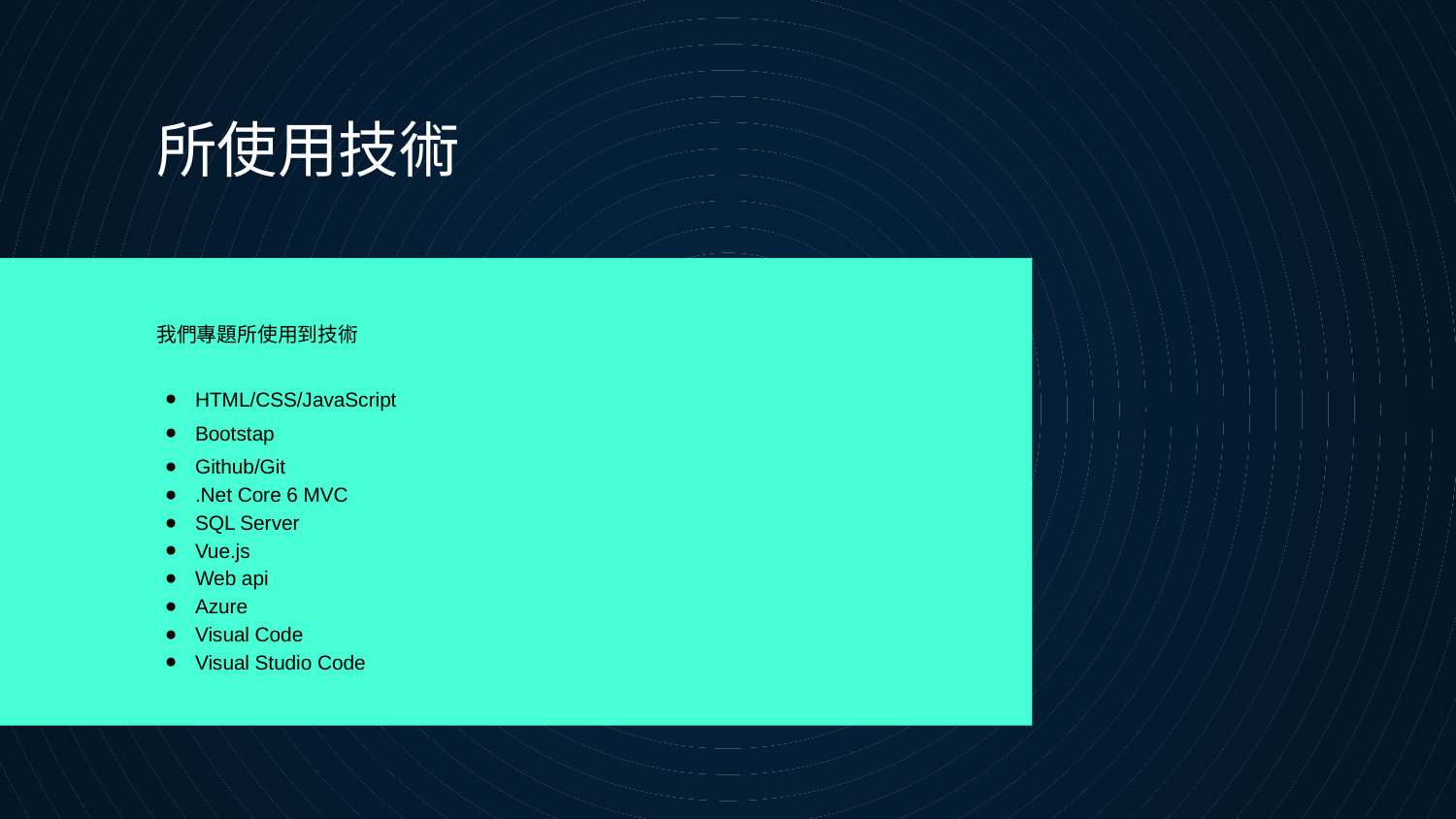

# 所使用技術
我們專題所使用到技術

HTML/CSS/JavaScript
Bootstap
Github/Git
.Net Core 6 MVC
SQL Server
Vue.js
Web api
Azure
Visual Code
Visual Studio Code